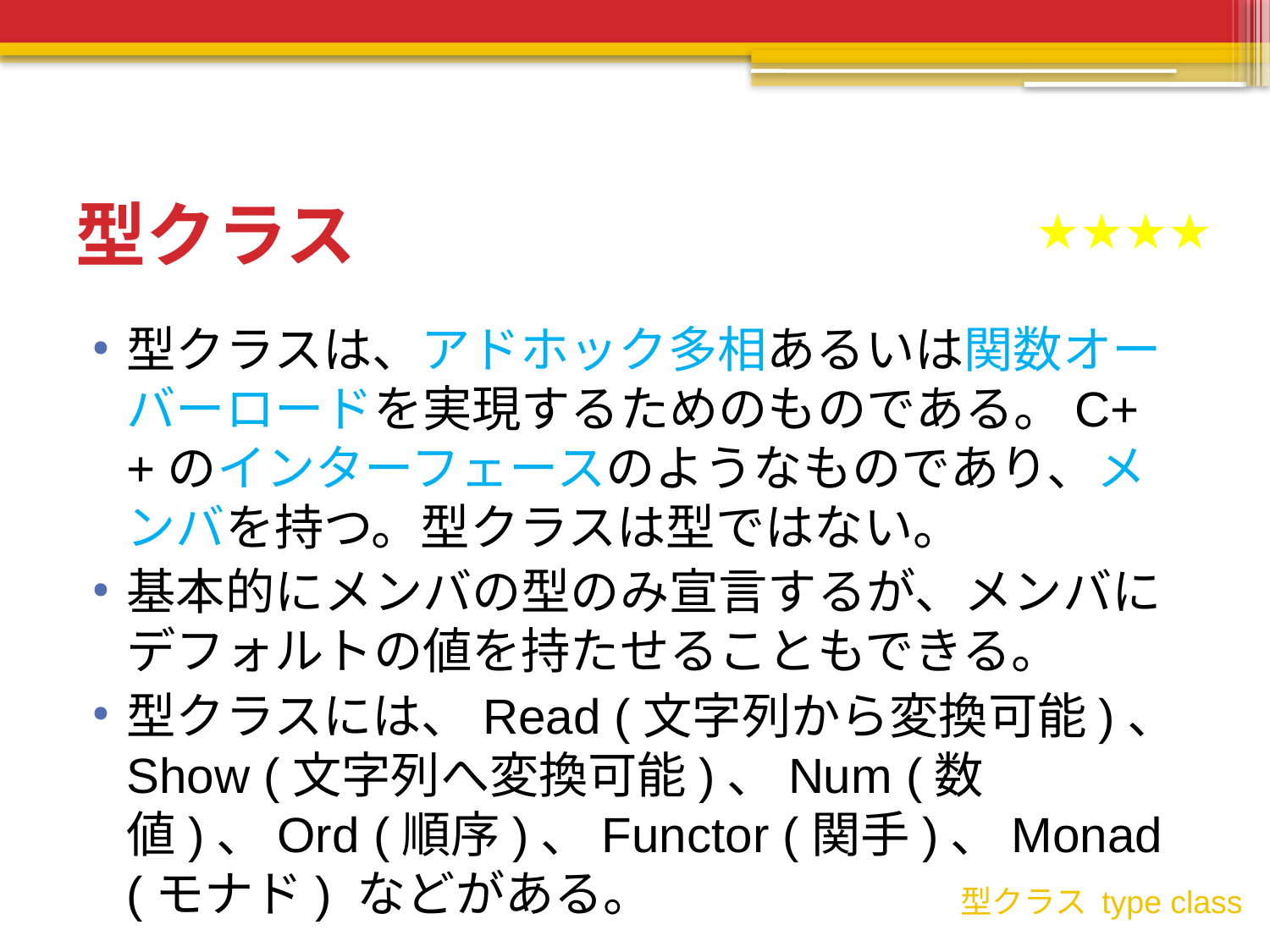

# 型クラス
★★★★★
型クラスは、アドホック多相あるいは関数オーバーロードを実現するためのものである。C++のインターフェースのようなものであり、メンバを持つ。型クラスは型ではない。
基本的にメンバの型のみ宣言するが、メンバにデフォルトの値を持たせることもできる。
型クラスには、Read (文字列から変換可能)、Show (文字列へ変換可能)、Num (数値)、Ord (順序)、Functor (関手)、Monad (モナド) などがある。
型クラス type class